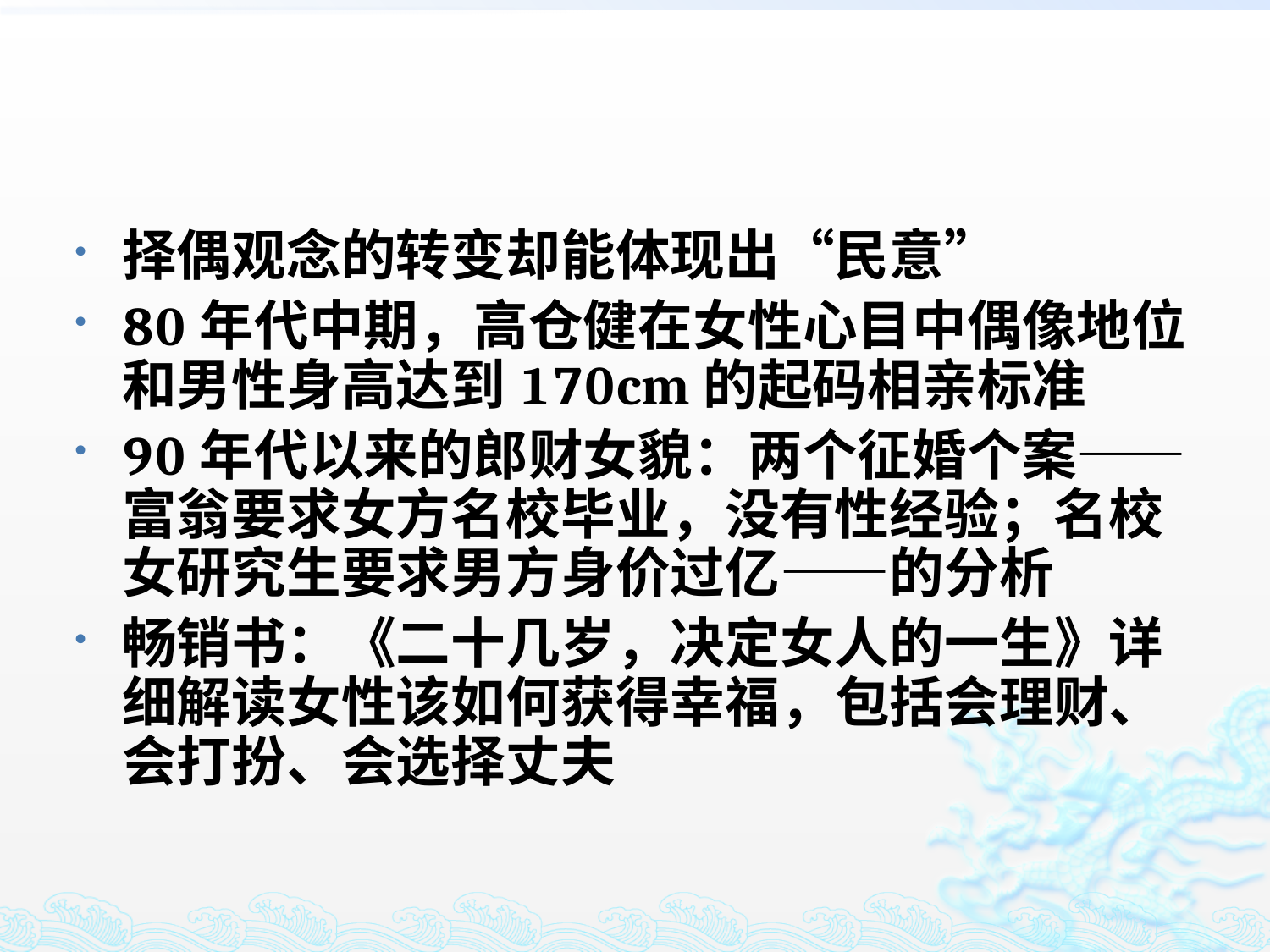

#
择偶观念的转变却能体现出“民意”
80年代中期，高仓健在女性心目中偶像地位和男性身高达到170cm的起码相亲标准
90年代以来的郎财女貌：两个征婚个案——富翁要求女方名校毕业，没有性经验；名校女研究生要求男方身价过亿——的分析
畅销书：《二十几岁，决定女人的一生》详细解读女性该如何获得幸福，包括会理财、会打扮、会选择丈夫